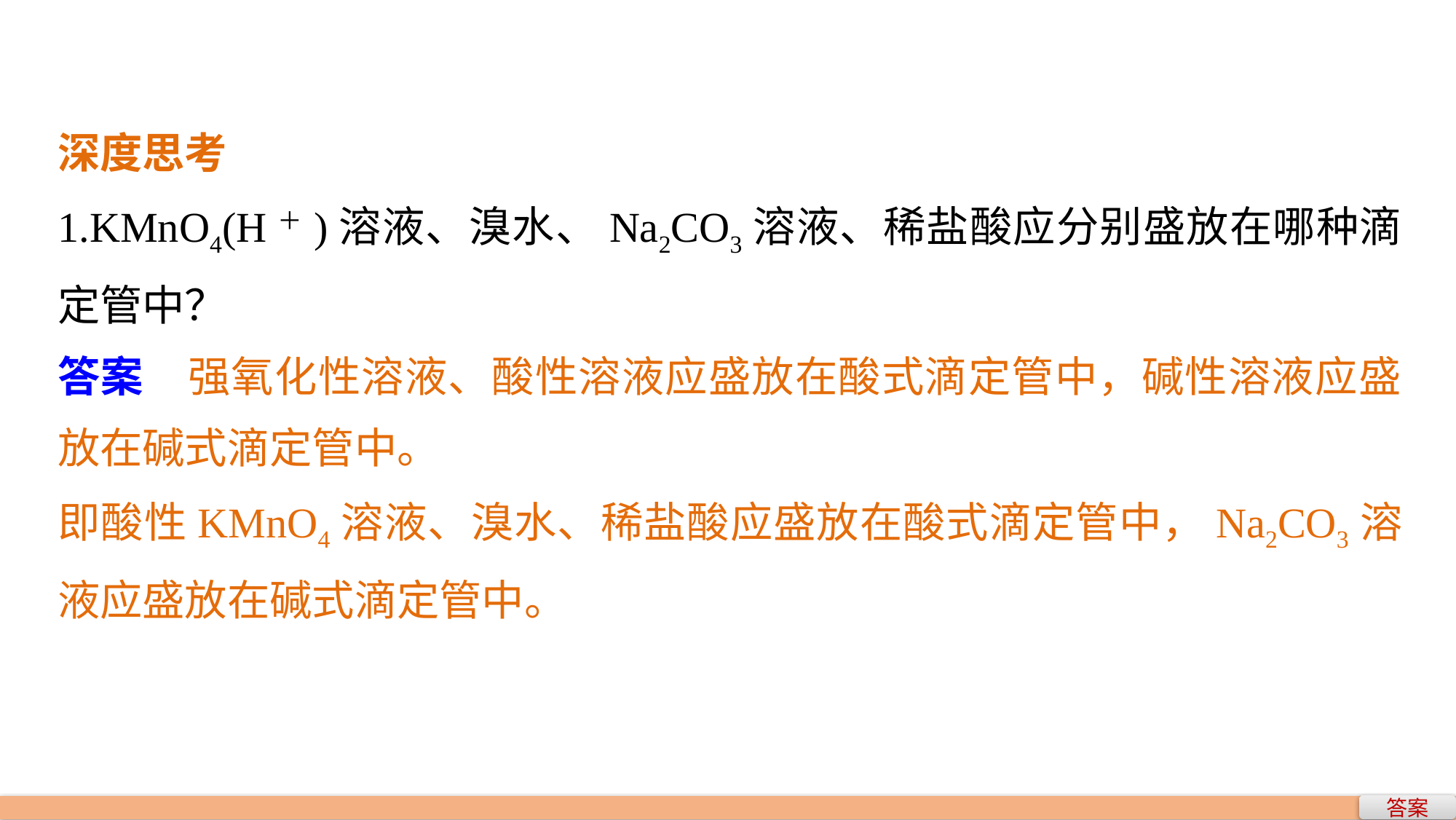

深度思考
1.KMnO4(H＋)溶液、溴水、Na2CO3溶液、稀盐酸应分别盛放在哪种滴定管中？
答案　强氧化性溶液、酸性溶液应盛放在酸式滴定管中，碱性溶液应盛放在碱式滴定管中。
即酸性KMnO4溶液、溴水、稀盐酸应盛放在酸式滴定管中，Na2CO3溶液应盛放在碱式滴定管中。
答案